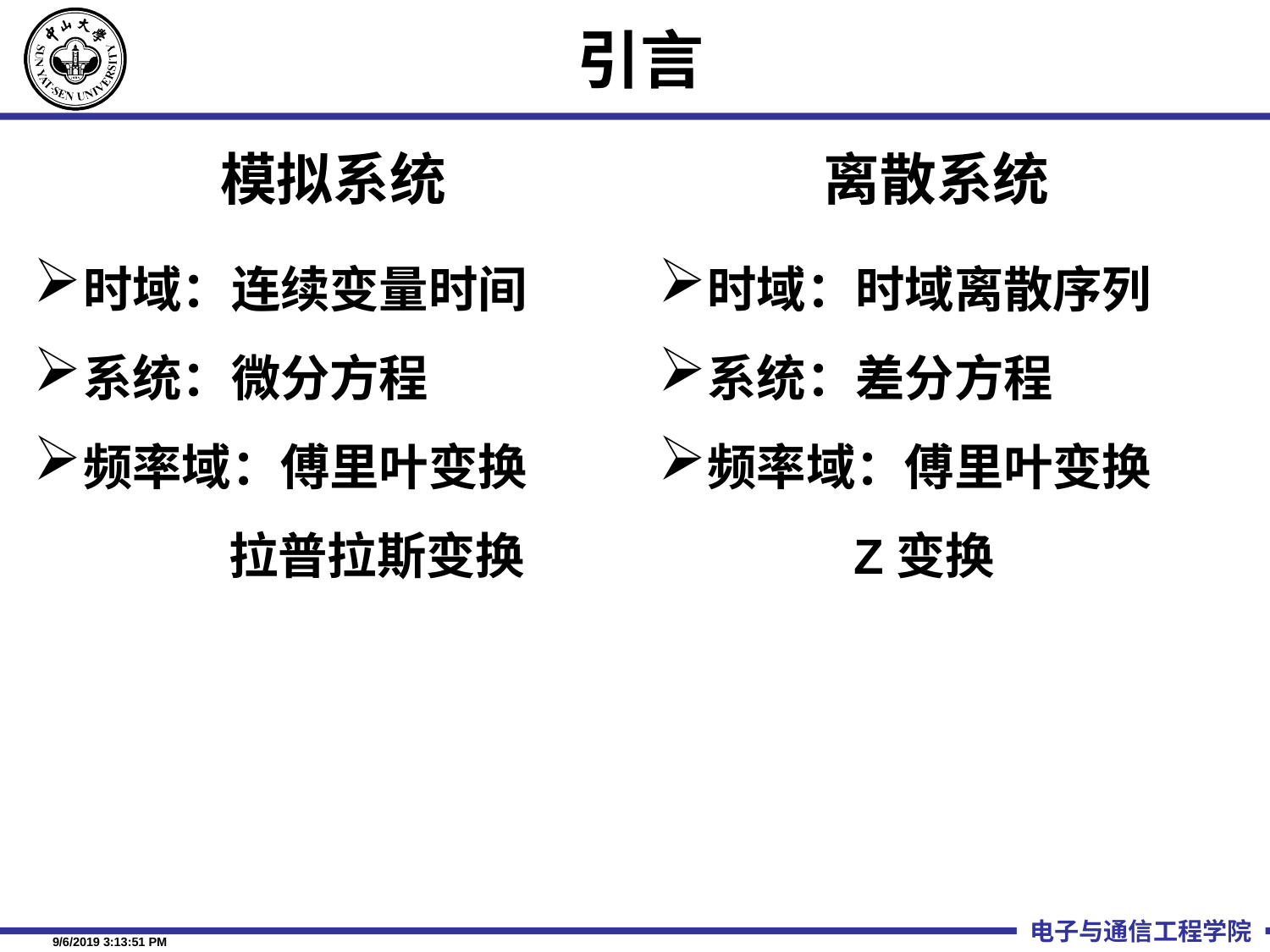

# 引言
模拟系统
离散系统
时域：连续变量时间
系统：微分方程
频率域：傅里叶变换
	     拉普拉斯变换

时域：时域离散序列
系统：差分方程
频率域：傅里叶变换
	     Z变换